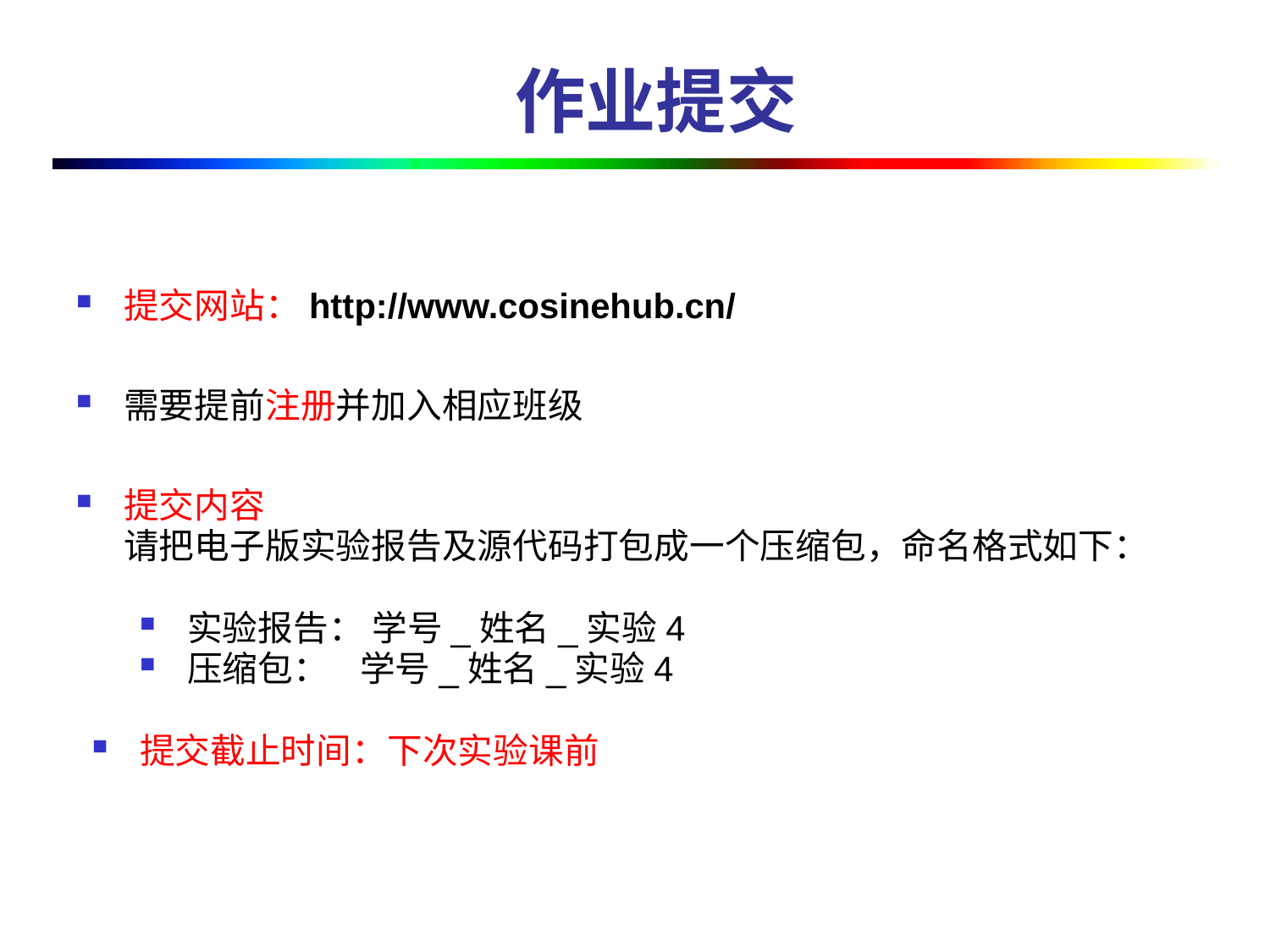

# 作业提交

提交网站：http://www.cosinehub.cn/

需要提前注册并加入相应班级

提交内容
     请把电子版实验报告及源代码打包成一个压缩包，命名格式如下：

实验报告： 学号_姓名_实验4
压缩包：    学号_姓名_实验4

提交截止时间：下次实验课前